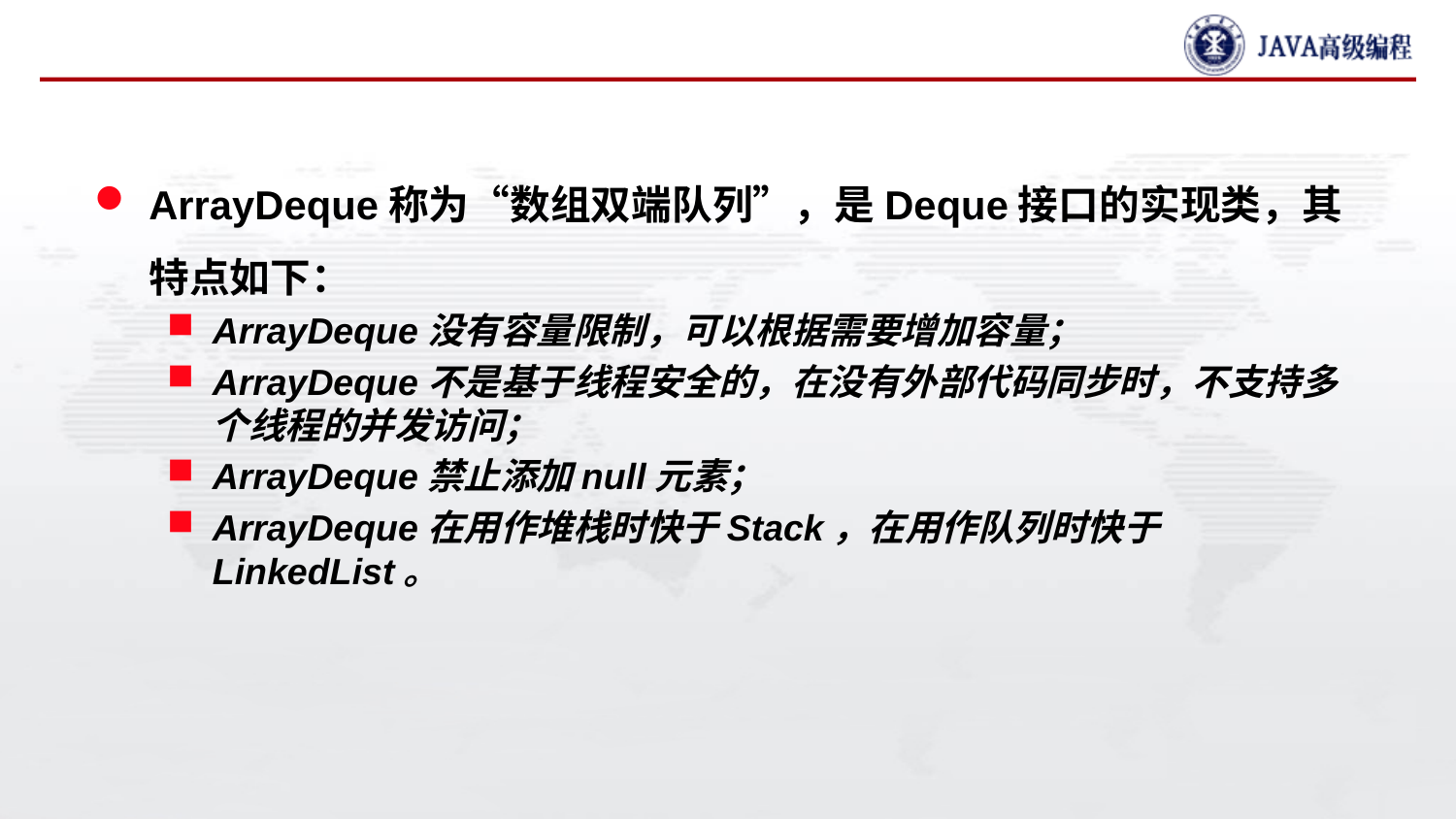

#
ArrayDeque称为“数组双端队列”，是Deque接口的实现类，其特点如下：
ArrayDeque没有容量限制，可以根据需要增加容量；
ArrayDeque不是基于线程安全的，在没有外部代码同步时，不支持多个线程的并发访问；
ArrayDeque禁止添加null元素；
ArrayDeque在用作堆栈时快于Stack，在用作队列时快于LinkedList。